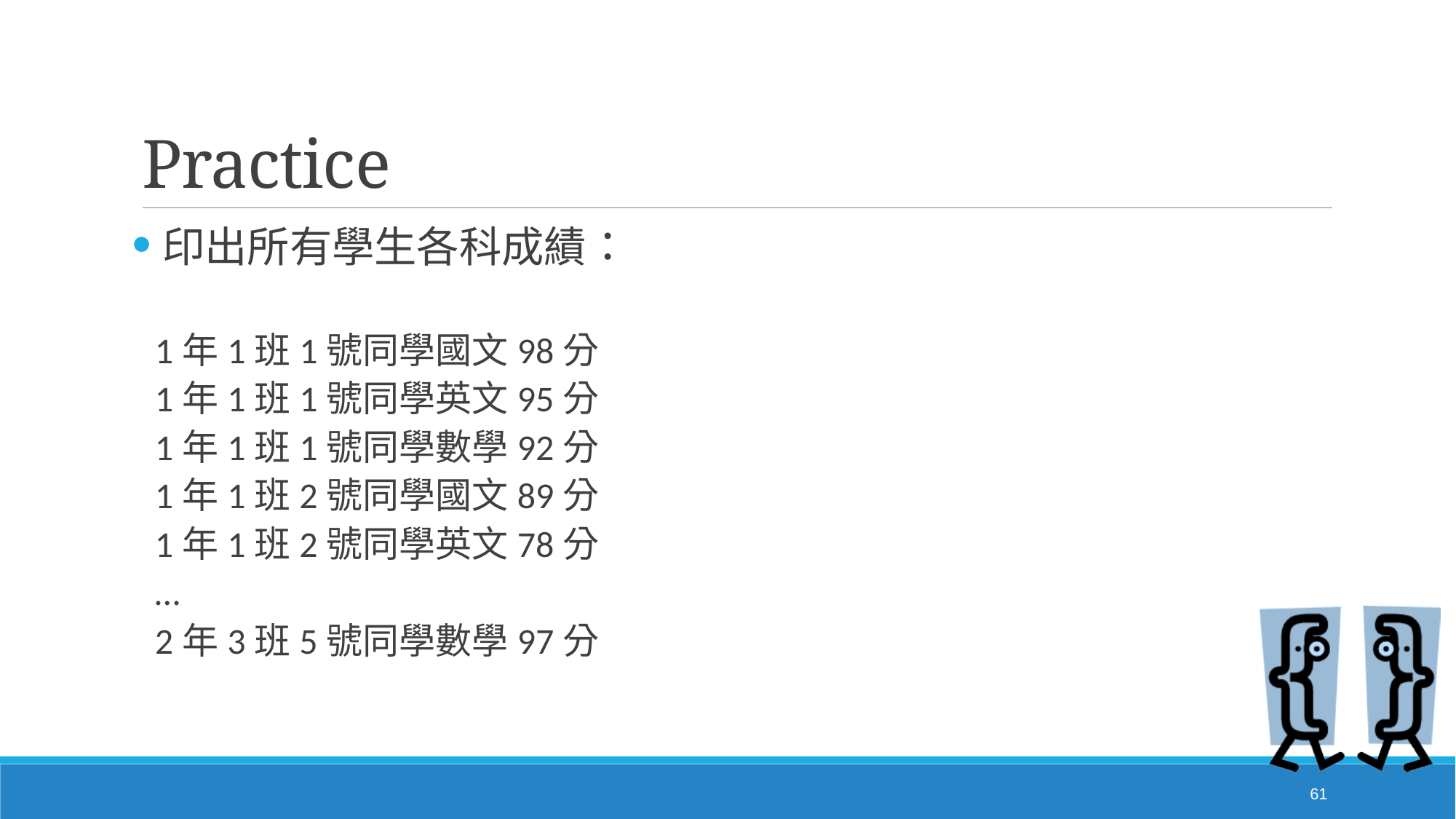

# Practice
印出所有學生各科成績：

1年1班1號同學國文98分
1年1班1號同學英文95分
1年1班1號同學數學92分
1年1班2號同學國文89分
1年1班2號同學英文78分
…
2年3班5號同學數學97分

61